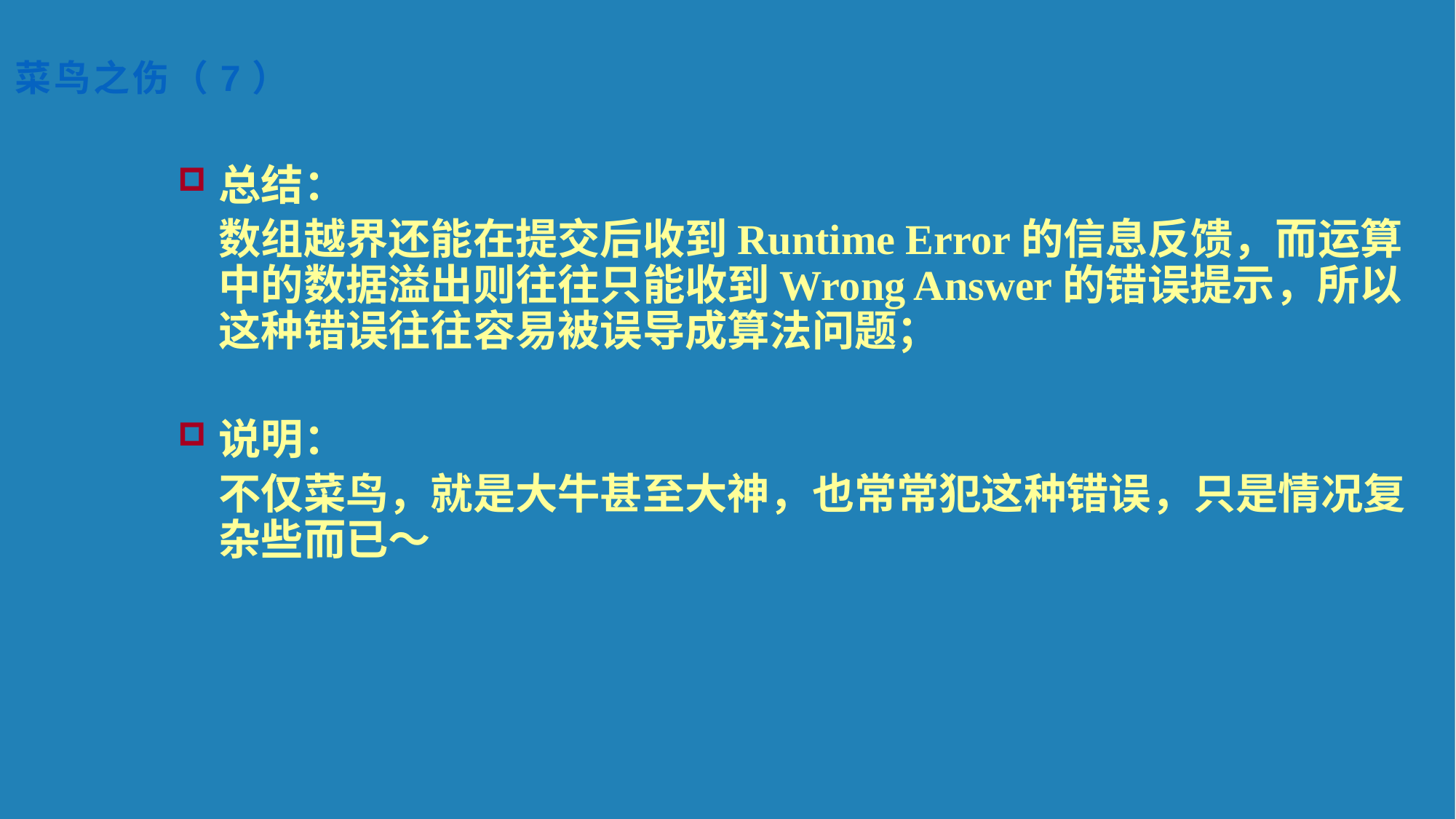

菜鸟之伤（7）
总结：
	数组越界还能在提交后收到Runtime Error的信息反馈，而运算中的数据溢出则往往只能收到Wrong Answer的错误提示，所以这种错误往往容易被误导成算法问题；

说明：
	不仅菜鸟，就是大牛甚至大神，也常常犯这种错误，只是情况复杂些而已～

97